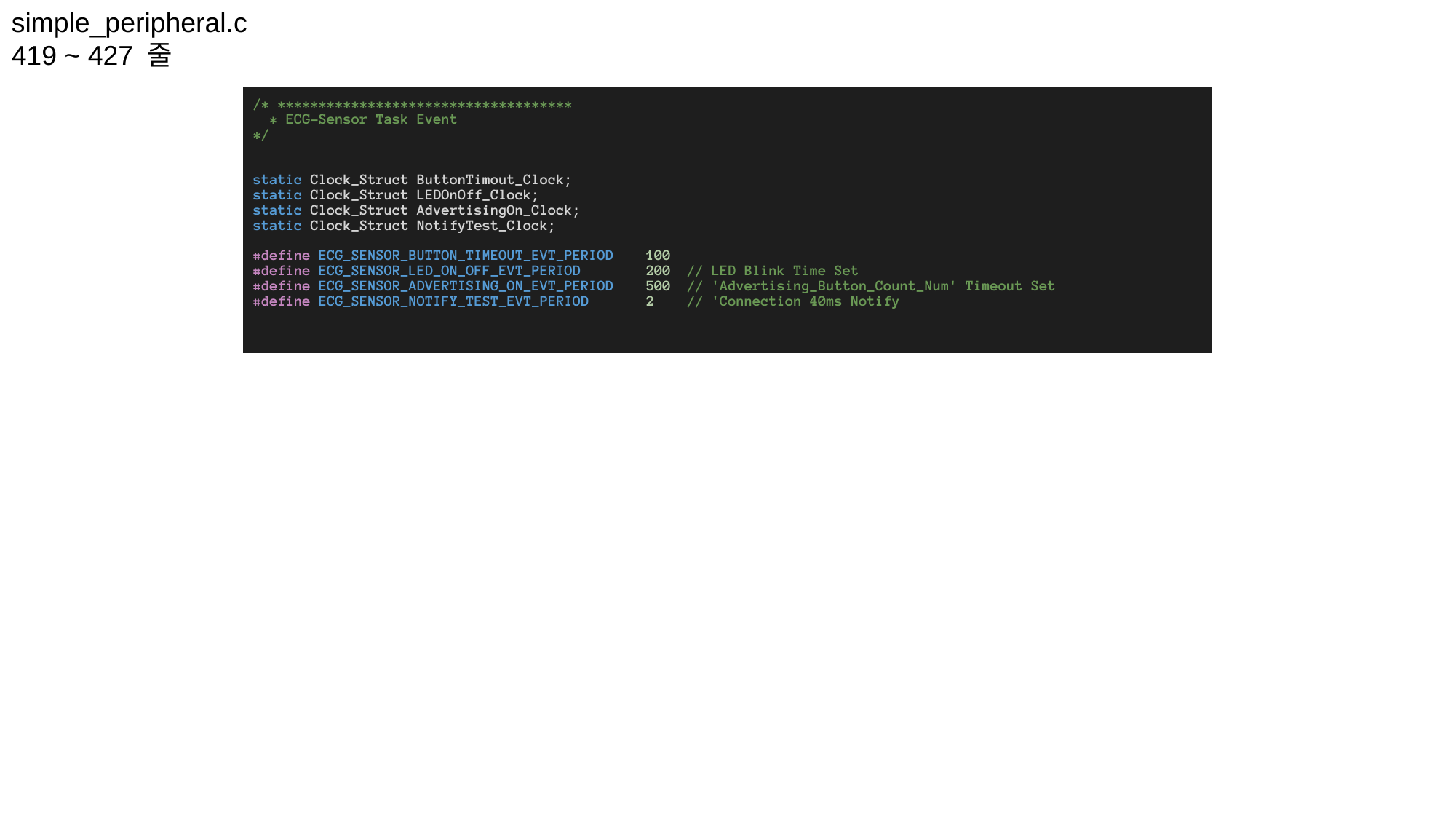

simple_peripheral.c
419 ~ 427 줄
| /\* \*\*\*\*\*\*\*\*\*\*\*\*\*\*\*\*\*\*\*\*\*\*\*\*\*\*\*\*\*\*\*\*\*\*\*\*   \* ECG-Sensor Task Event \*/ static Clock\_Struct ButtonTimout\_Clock; static Clock\_Struct LEDOnOff\_Clock; static Clock\_Struct AdvertisingOn\_Clock; static Clock\_Struct NotifyTest\_Clock; #define ECG\_SENSOR\_BUTTON\_TIMEOUT\_EVT\_PERIOD    100 #define ECG\_SENSOR\_LED\_ON\_OFF\_EVT\_PERIOD        200  // LED Blink Time Set #define ECG\_SENSOR\_ADVERTISING\_ON\_EVT\_PERIOD    500  // 'Advertising\_Button\_Count\_Num' Timeout Set #define ECG\_SENSOR\_NOTIFY\_TEST\_EVT\_PERIOD       2    // 'Connection 40ms Notify |
| --- |